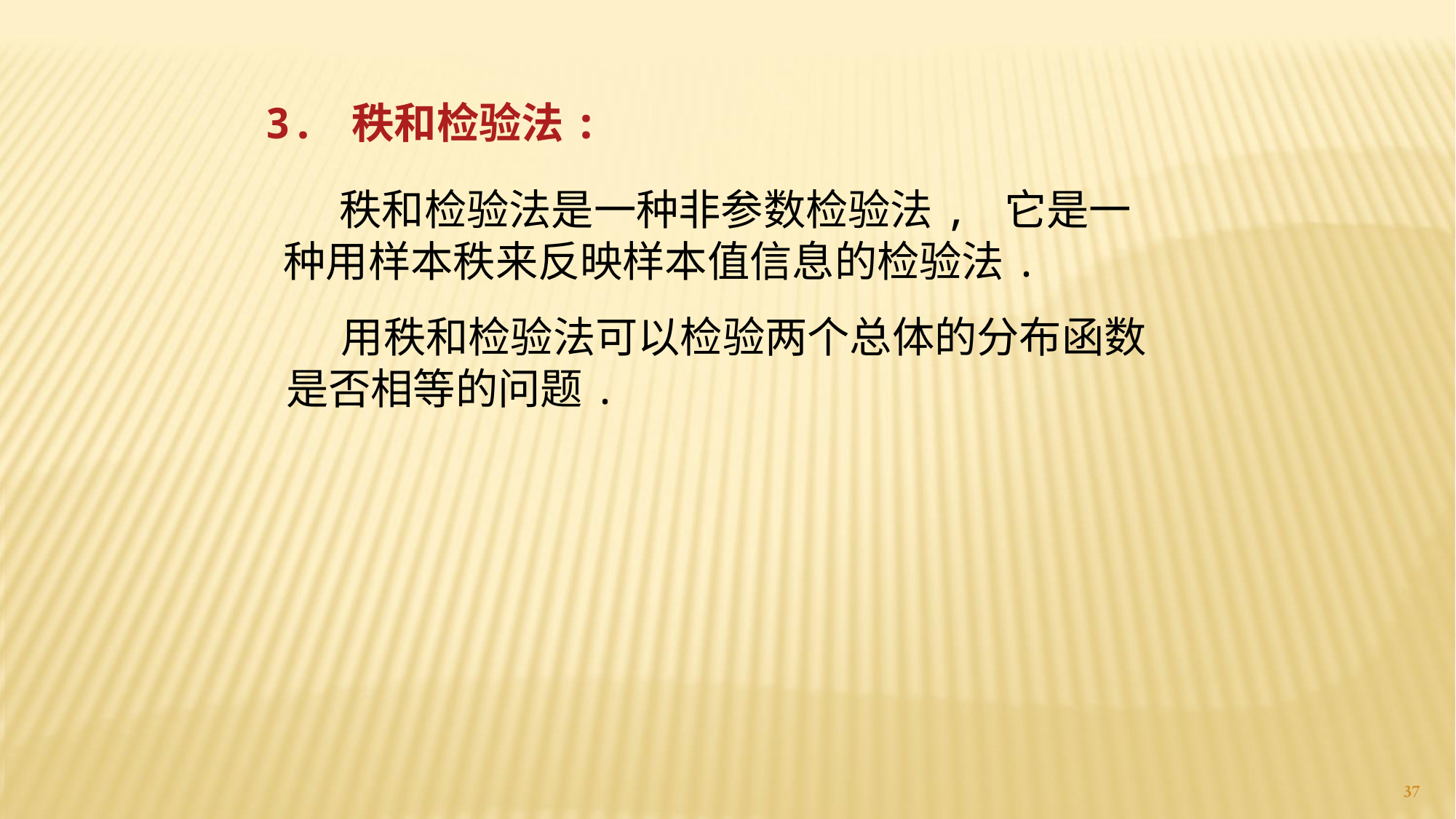

3. 秩和检验法:
    秩和检验法是一种非参数检验法, 它是一种用样本秩来反映样本值信息的检验法.
    用秩和检验法可以检验两个总体的分布函数是否相等的问题.
37